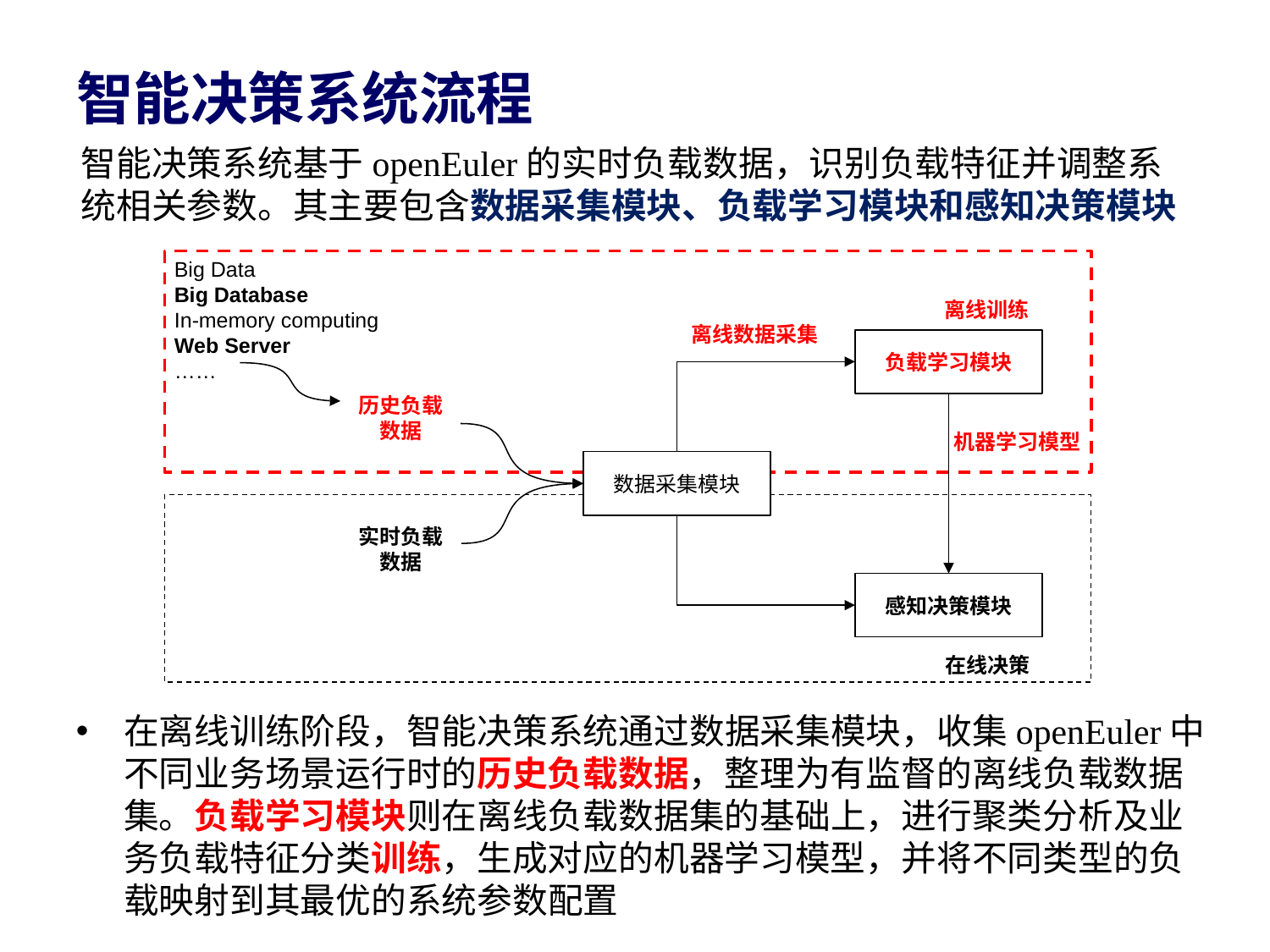

# 智能决策系统流程
智能决策系统基于openEuler的实时负载数据，识别负载特征并调整系统相关参数。其主要包含数据采集模块、负载学习模块和感知决策模块
Big Data
Big Database
In-memory computing
Web Server
……
离线训练
离线数据采集
负载学习模块
历史负载数据
机器学习模型
数据采集模块

实时负载数据
感知决策模块
在线决策
在离线训练阶段，智能决策系统通过数据采集模块，收集openEuler中不同业务场景运行时的历史负载数据，整理为有监督的离线负载数据集。负载学习模块则在离线负载数据集的基础上，进行聚类分析及业务负载特征分类训练，生成对应的机器学习模型，并将不同类型的负载映射到其最优的系统参数配置